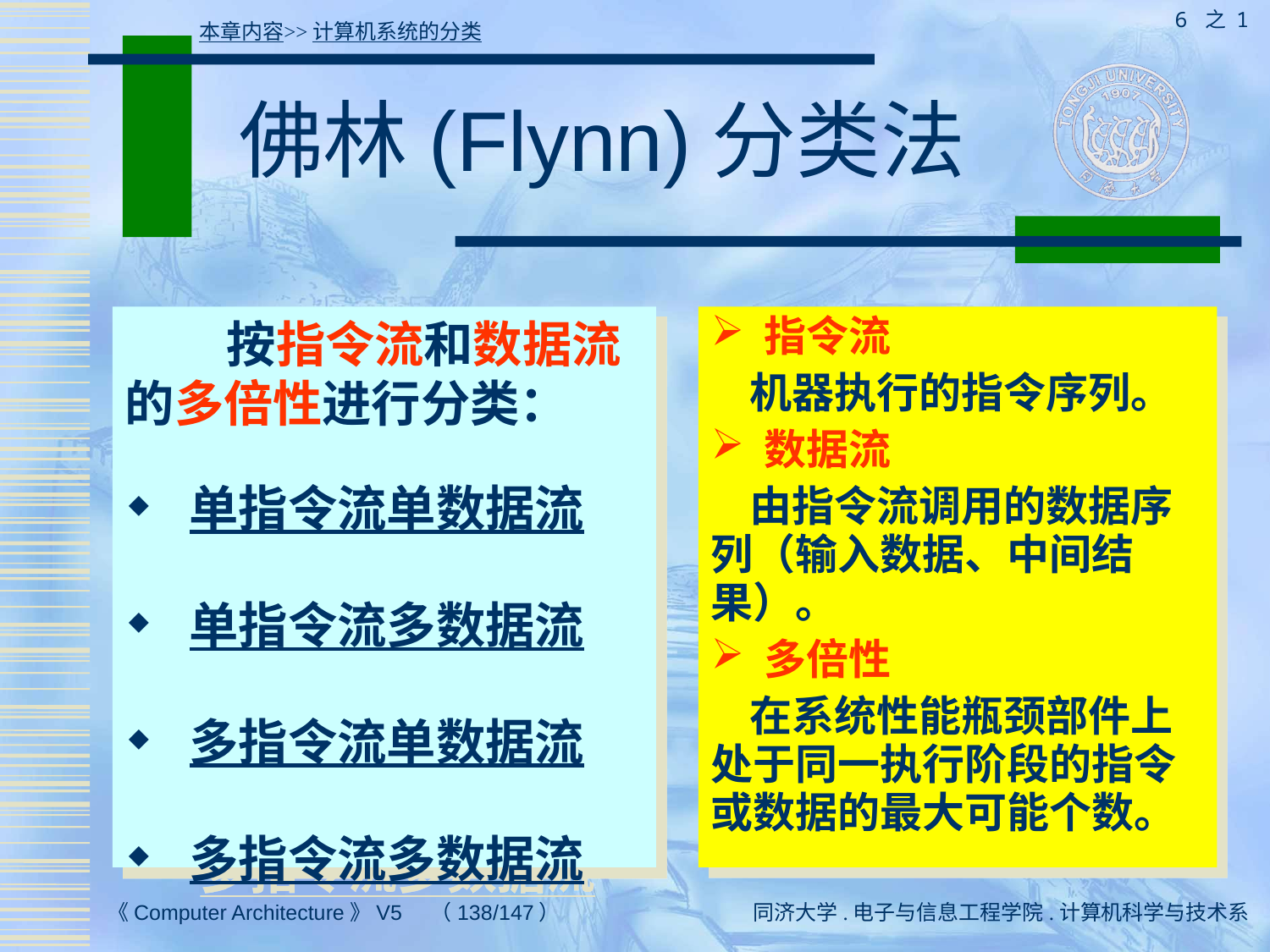

6 之 1
本章内容>>计算机系统的分类
# 佛林(Flynn)分类法
        按指令流和数据流的多倍性进行分类：
  单指令流单数据流
  单指令流多数据流
  多指令流单数据流
  多指令流多数据流
 指令流
   机器执行的指令序列。
 数据流
   由指令流调用的数据序列（输入数据、中间结果）。
 多倍性
   在系统性能瓶颈部件上处于同一执行阶段的指令或数据的最大可能个数。